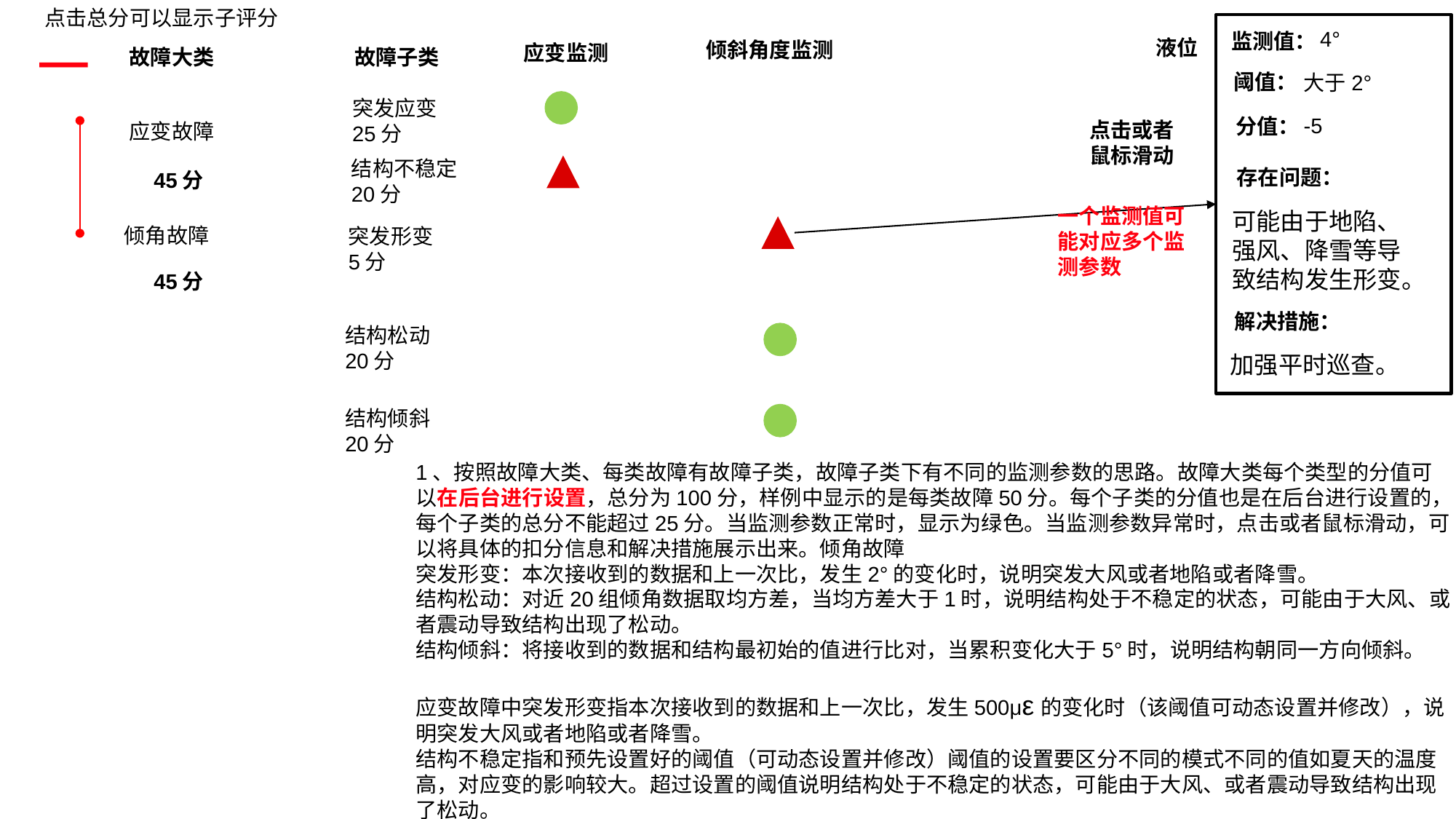

点击总分可以显示子评分

4°
监测值：
液位
倾斜角度监测
应变监测
故障大类
故障子类
阈值：
大于2°
突发应变
25分

-5
分值：
点击或者
鼠标滑动
应变故障
结构不稳定
20分

存在问题：
45分
一个监测值可能对应多个监测参数
可能由于地陷、强风、降雪等导致结构发生形变。
倾角故障
突发形变
5分

45分
解决措施：
结构松动
20分

加强平时巡查。
结构倾斜
20分

1、按照故障大类、每类故障有故障子类，故障子类下有不同的监测参数的思路。故障大类每个类型的分值可以在后台进行设置，总分为100分，样例中显示的是每类故障50分。每个子类的分值也是在后台进行设置的，每个子类的总分不能超过25分。当监测参数正常时，显示为绿色。当监测参数异常时，点击或者鼠标滑动，可以将具体的扣分信息和解决措施展示出来。倾角故障
突发形变：本次接收到的数据和上一次比，发生2°的变化时，说明突发大风或者地陷或者降雪。
结构松动：对近20组倾角数据取均方差，当均方差大于1时，说明结构处于不稳定的状态，可能由于大风、或者震动导致结构出现了松动。
结构倾斜：将接收到的数据和结构最初始的值进行比对，当累积变化大于5°时，说明结构朝同一方向倾斜。

应变故障中突发形变指本次接收到的数据和上一次比，发生500με的变化时（该阈值可动态设置并修改），说明突发大风或者地陷或者降雪。
结构不稳定指和预先设置好的阈值（可动态设置并修改）阈值的设置要区分不同的模式不同的值如夏天的温度高，对应变的影响较大。超过设置的阈值说明结构处于不稳定的状态，可能由于大风、或者震动导致结构出现了松动。